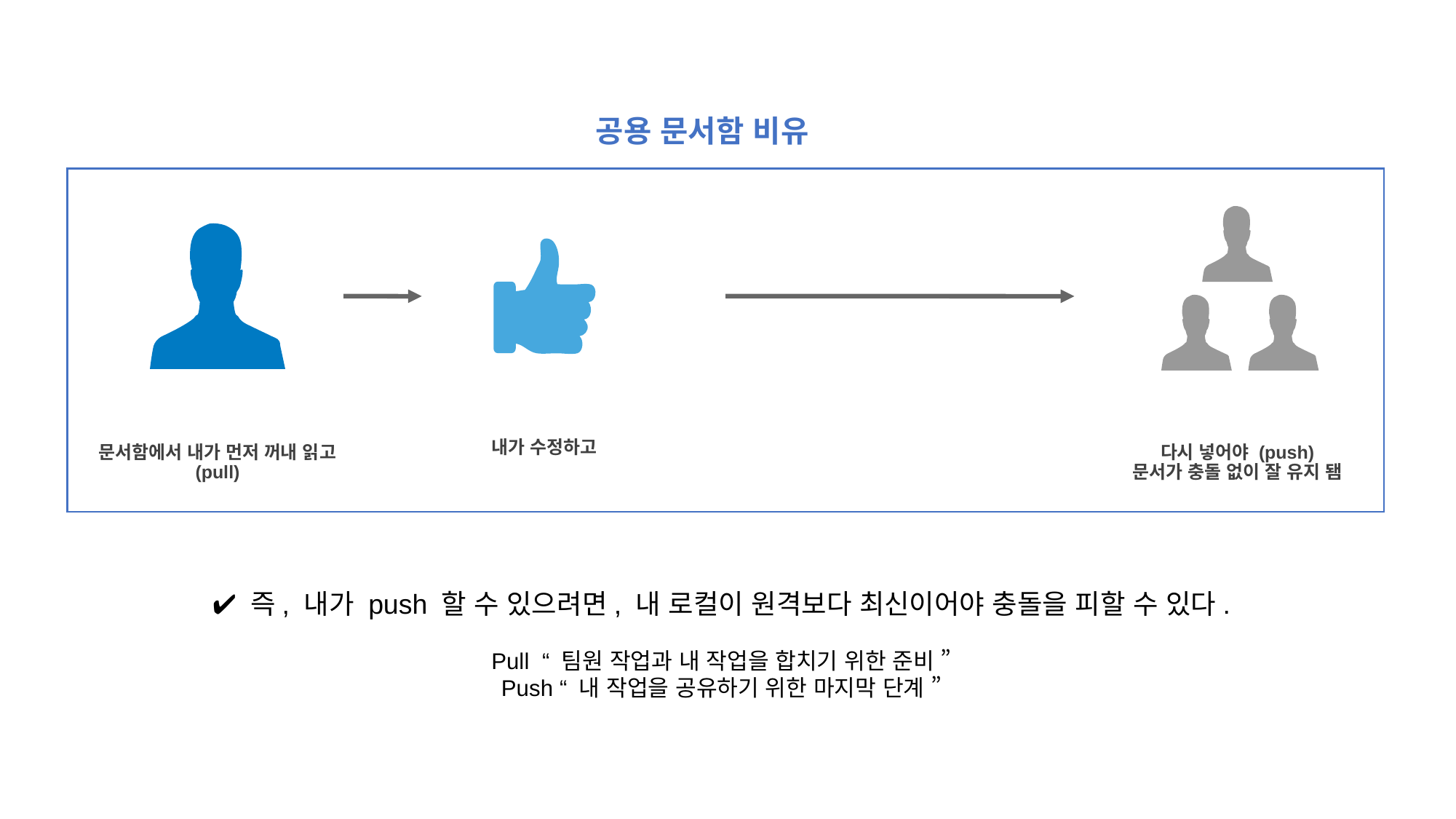

공용 문서함 비유

다시 넣어야 (push)
문서가 충돌 없이 잘 유지 됌

내가 수정하고
문서함에서 내가 먼저 꺼내 읽고
(pull)

✔ 즉, 내가 push 할 수 있으려면, 내 로컬이 원격보다 최신이어야 충돌을 피할 수 있다.

Pull  “ 팀원 작업과 내 작업을 합치기 위한 준비 ”
Push “ 내 작업을 공유하기 위한 마지막 단계 ”